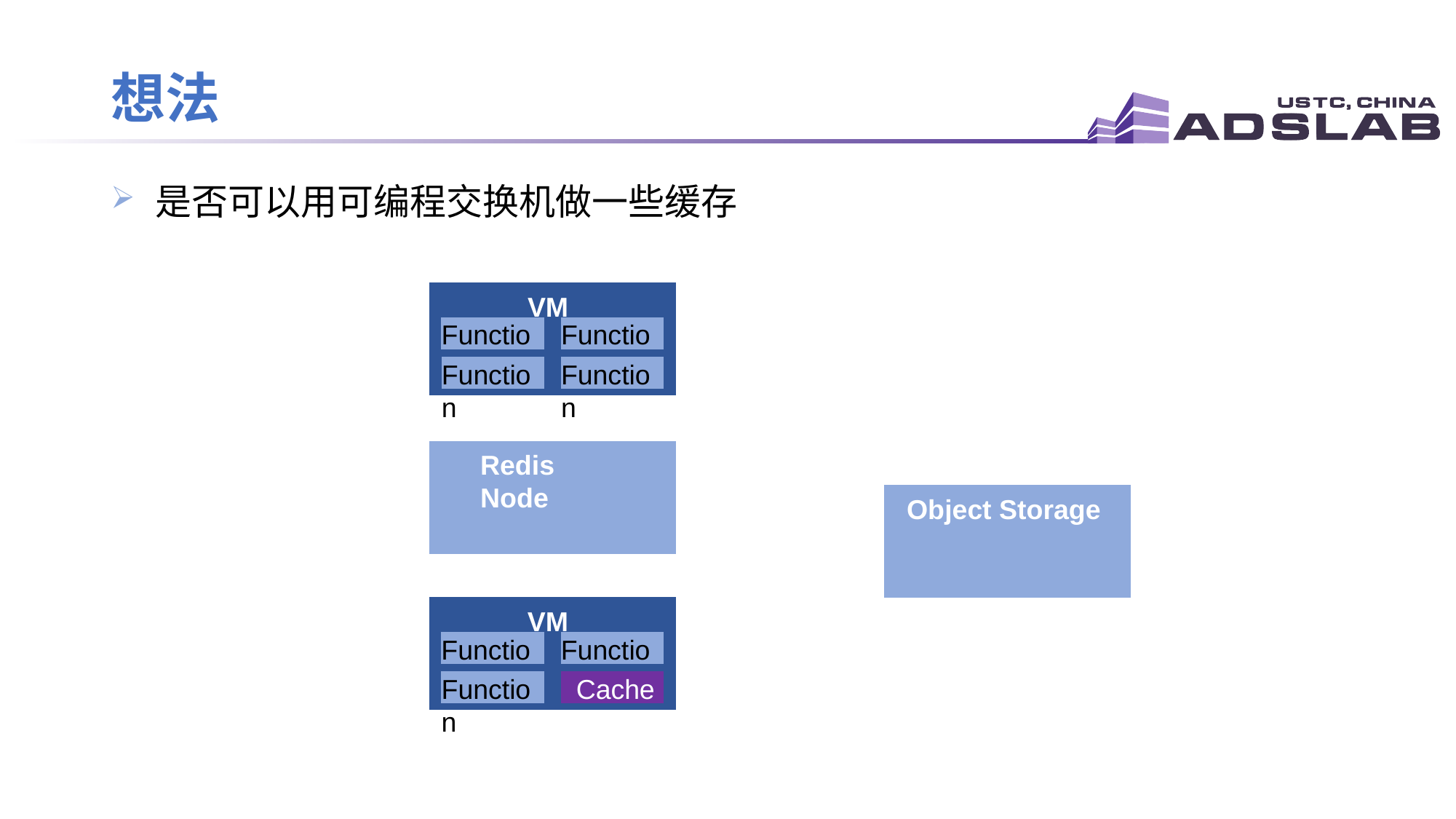

# 想法
 是否可以用可编程交换机做一些缓存

VM
Function

Function

Function

Function

Redis Node

Object Storage

VM
Function

Function

Function

  Cache